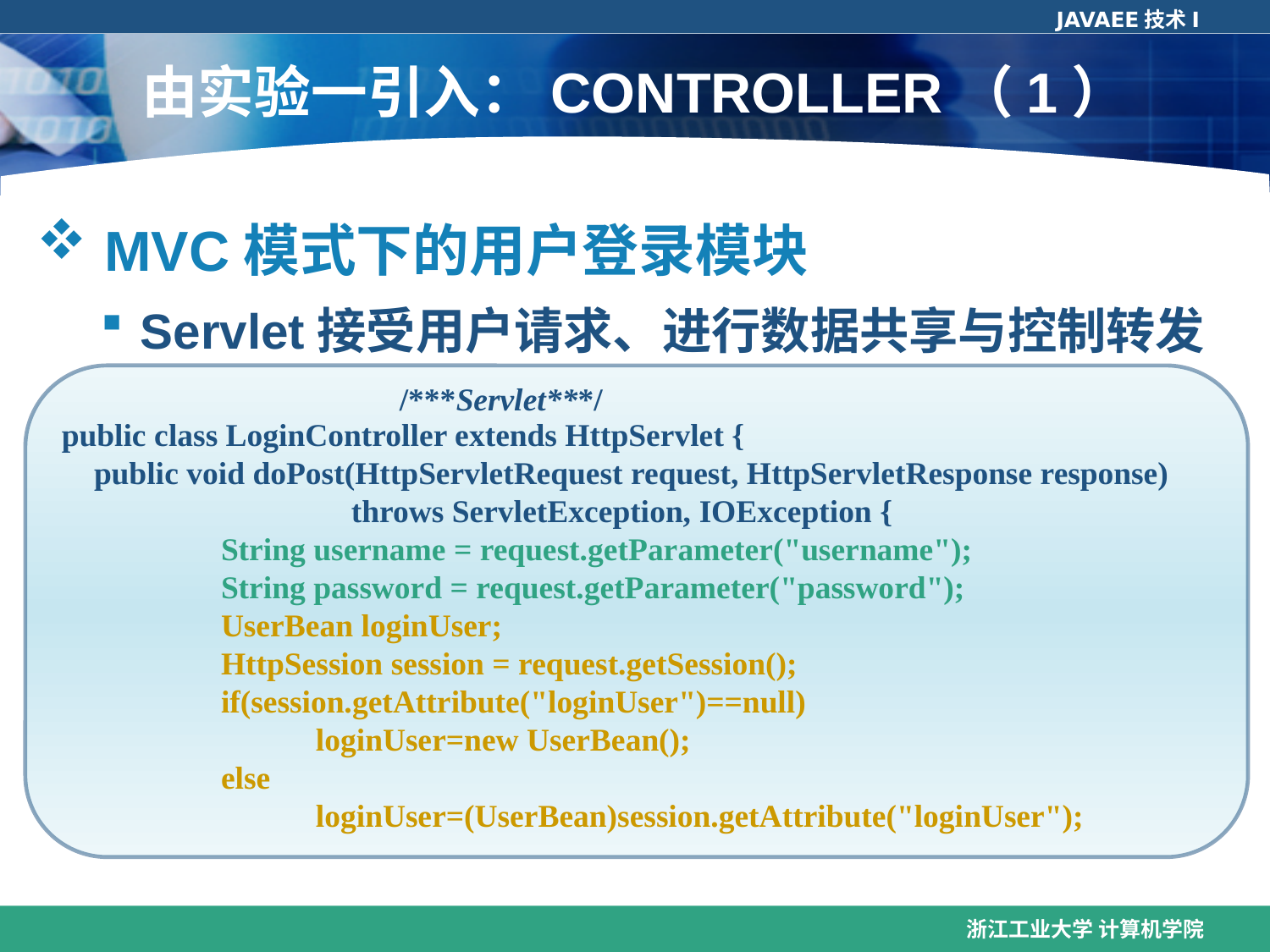

# 由实验一引入：CONTROLLER（1）
 MVC模式下的用户登录模块
Servlet接受用户请求、进行数据共享与控制转发
                                          /***Servlet***/
public class LoginController extends HttpServlet {
    public void doPost(HttpServletRequest request, HttpServletResponse response)
                                    throws ServletException, IOException {
	    String username = request.getParameter("username");
	    String password = request.getParameter("password");
	    UserBean loginUser;
	    HttpSession session = request.getSession();
	    if(session.getAttribute("loginUser")==null)
		loginUser=new UserBean();
	    else
		loginUser=(UserBean)session.getAttribute("loginUser");